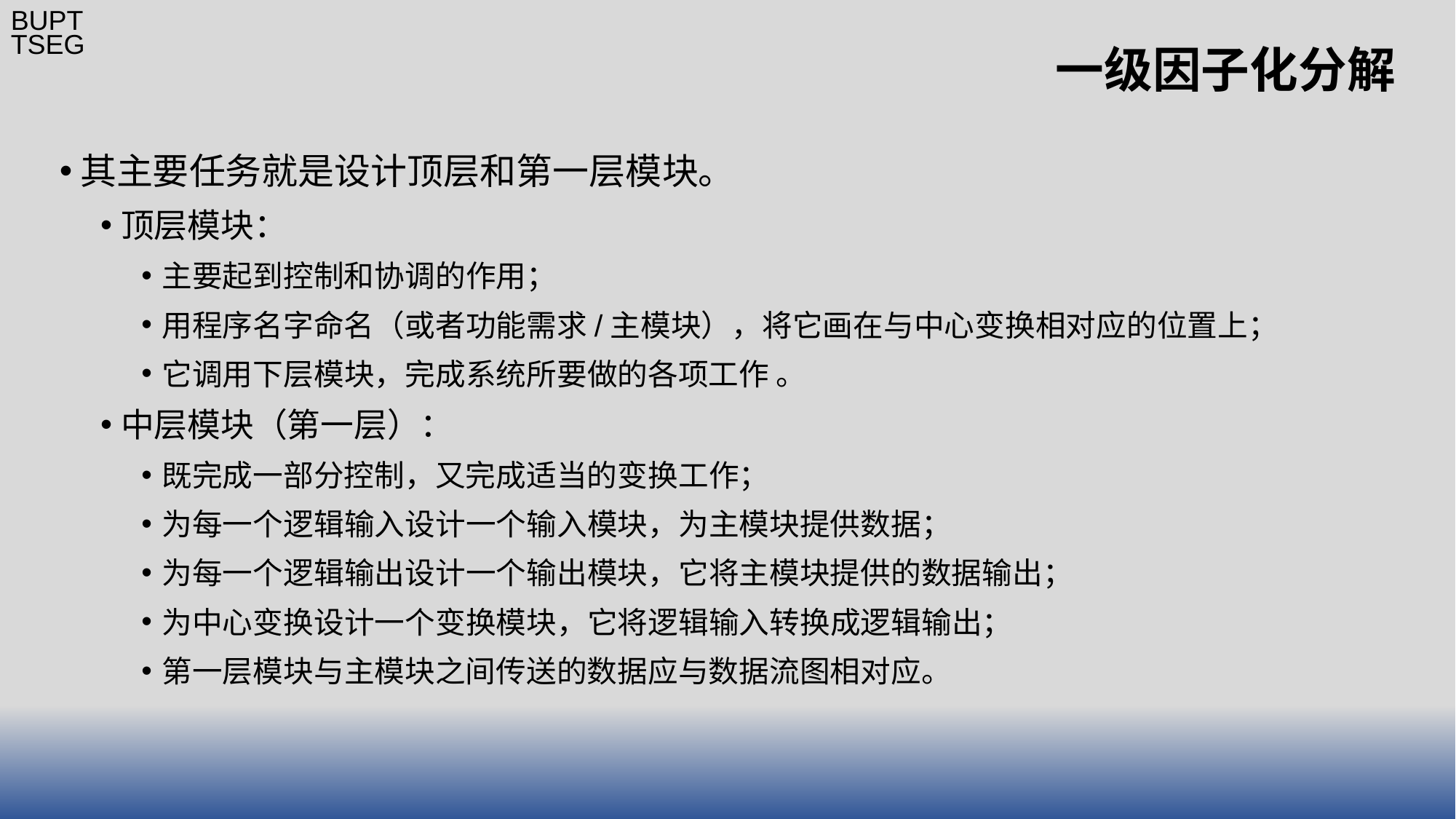

# 一级因子化分解
其主要任务就是设计顶层和第一层模块。
顶层模块：
主要起到控制和协调的作用；
用程序名字命名（或者功能需求/主模块），将它画在与中心变换相对应的位置上；
它调用下层模块，完成系统所要做的各项工作 。
中层模块（第一层）：
既完成一部分控制，又完成适当的变换工作；
为每一个逻辑输入设计一个输入模块，为主模块提供数据；
为每一个逻辑输出设计一个输出模块，它将主模块提供的数据输出；
为中心变换设计一个变换模块，它将逻辑输入转换成逻辑输出；
第一层模块与主模块之间传送的数据应与数据流图相对应。